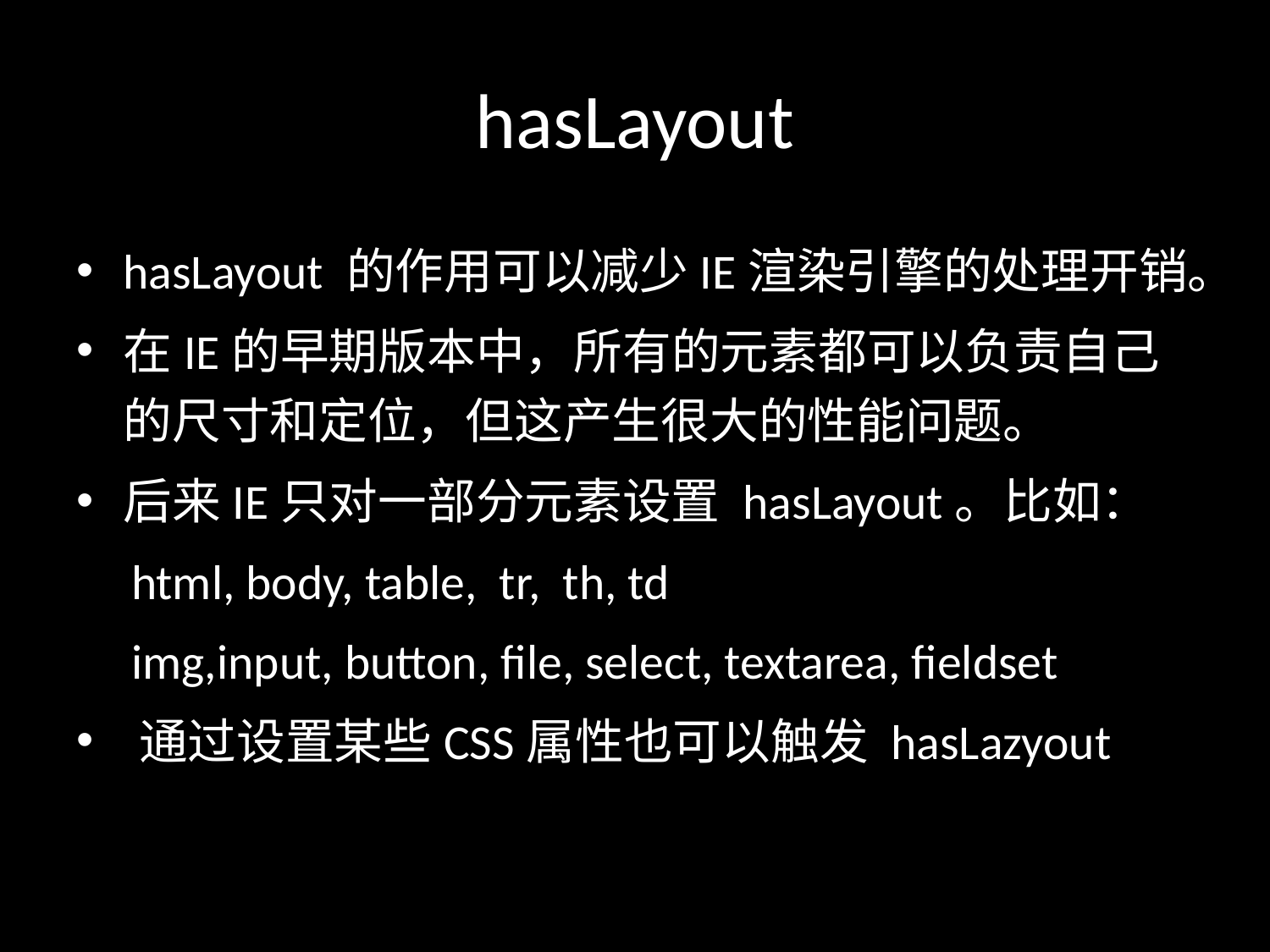

# hasLayout
hasLayout 的作用可以减少IE渲染引擎的处理开销。
在IE的早期版本中，所有的元素都可以负责自己的尺寸和定位，但这产生很大的性能问题。
后来IE只对一部分元素设置 hasLayout。比如：
html, body, table,  tr,  th, td
img,input, button, file, select, textarea, fieldset
通过设置某些CSS属性也可以触发 hasLazyout